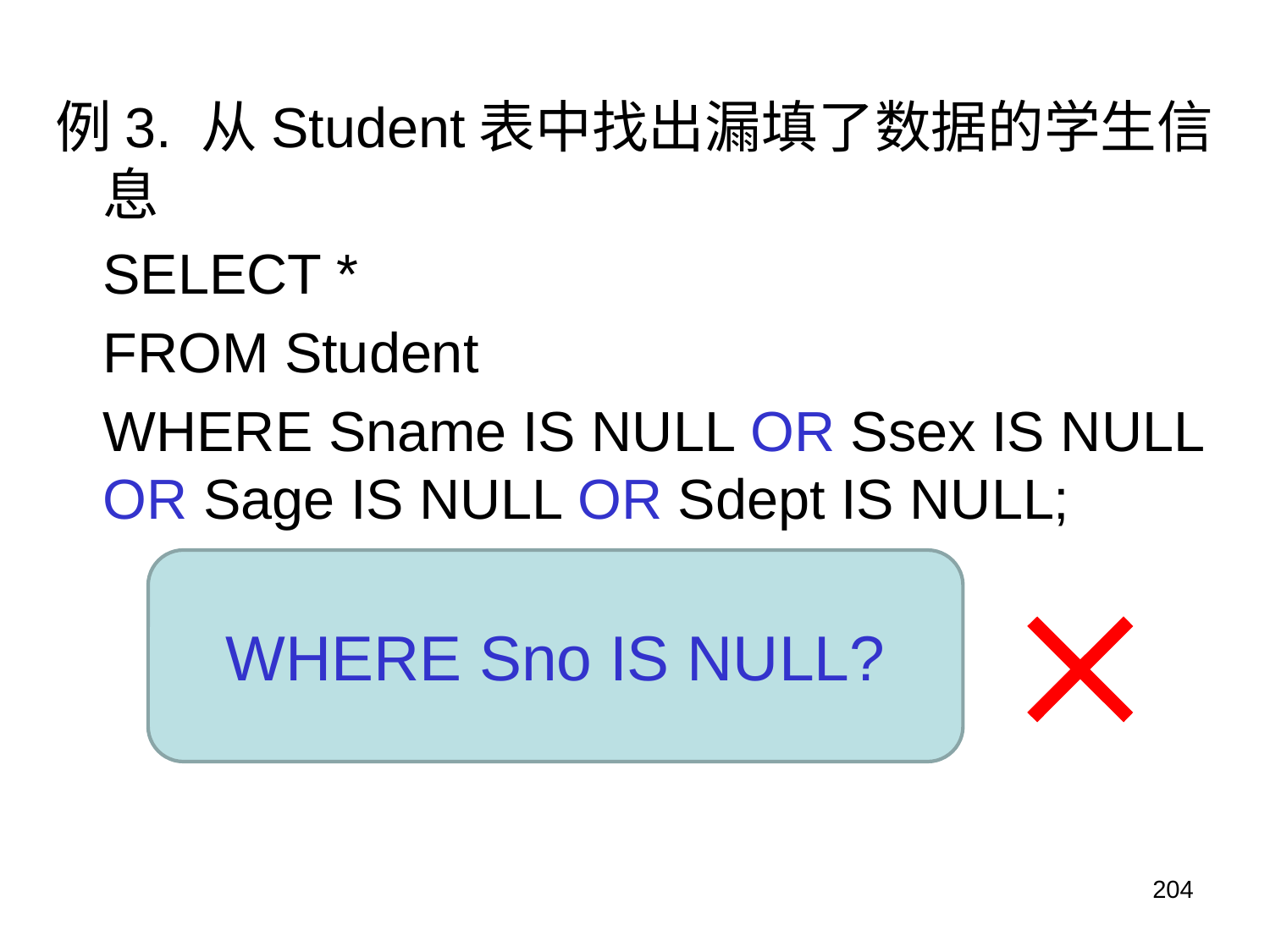

例3. 从Student表中找出漏填了数据的学生信息
	SELECT *
	FROM Student
	WHERE Sname IS NULL OR Ssex IS NULL OR Sage IS NULL OR Sdept IS NULL;
WHERE Sno IS NULL?
×
204